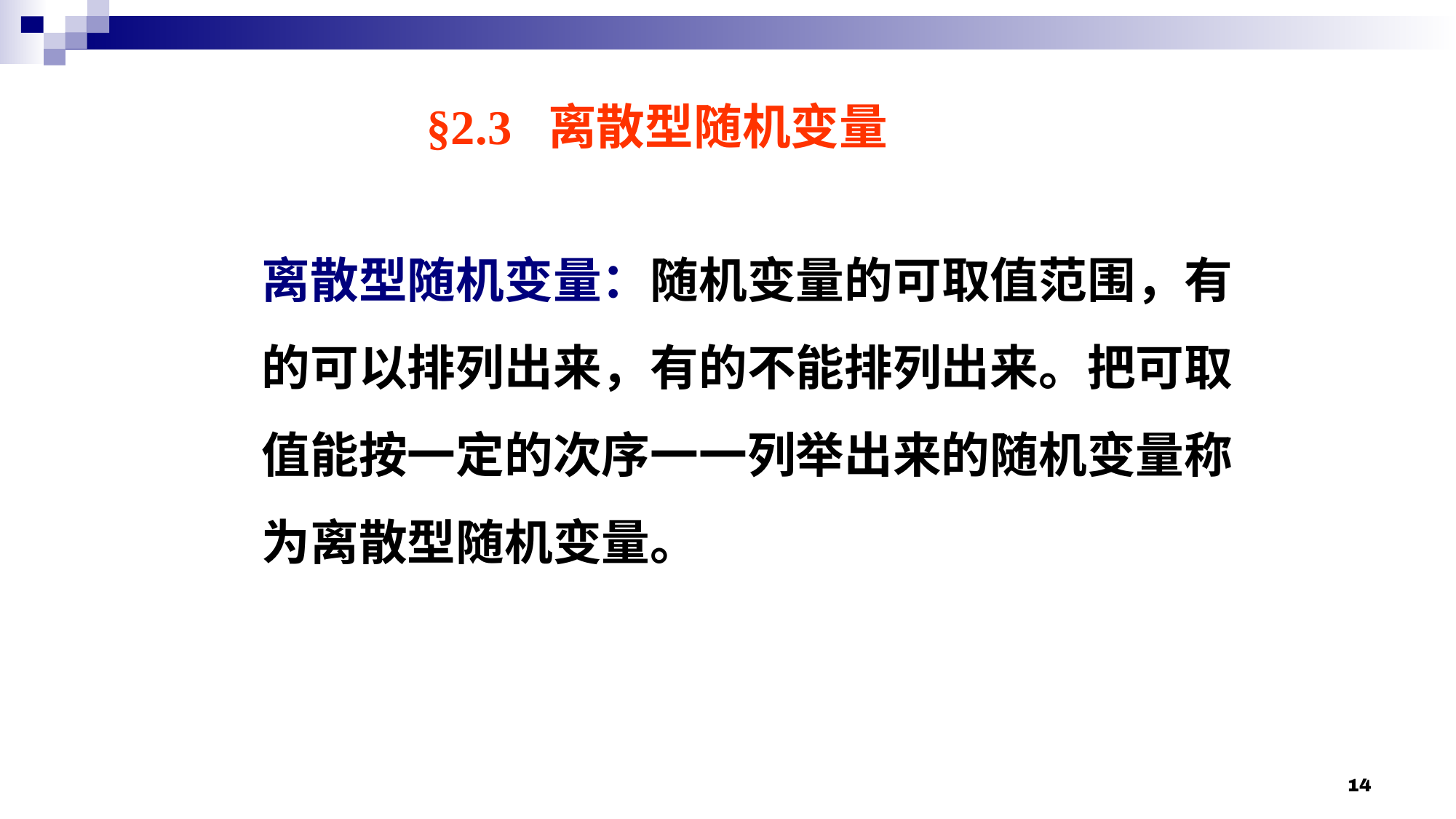

§2.3  离散型随机变量
离散型随机变量：随机变量的可取值范围，有
的可以排列出来，有的不能排列出来。把可取
值能按一定的次序一一列举出来的随机变量称
为离散型随机变量。
14